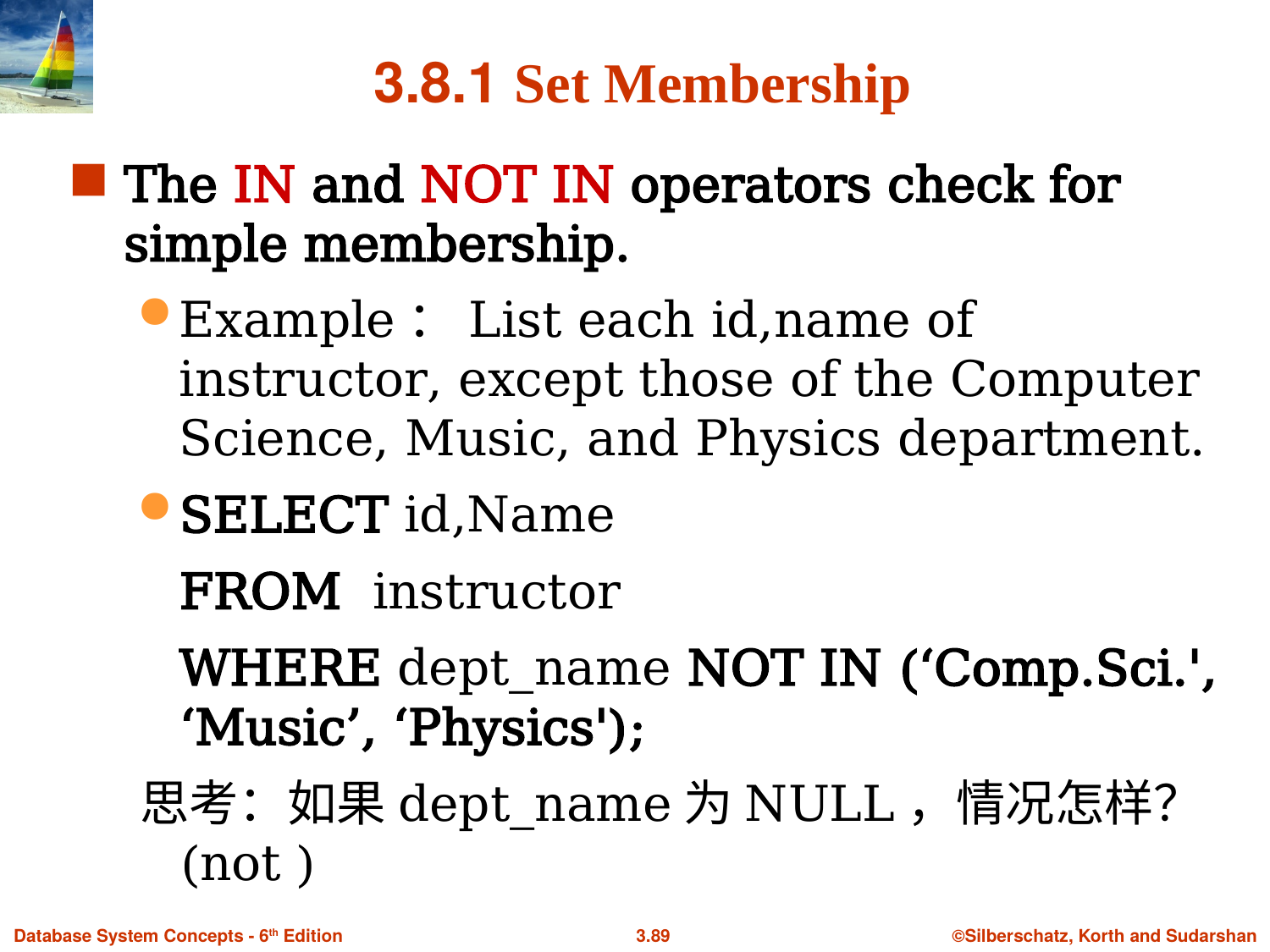

# 3.8.1 Set Membership
The IN and NOT IN operators check for simple membership.
Example：List each id,name of instructor, except those of the Computer Science, Music, and Physics department.
SELECT id,Name
 	FROM  instructor
	WHERE dept_name NOT IN (‘Comp.Sci.', ‘Music’, ‘Physics');
思考：如果dept_name为NULL，情况怎样？(not )